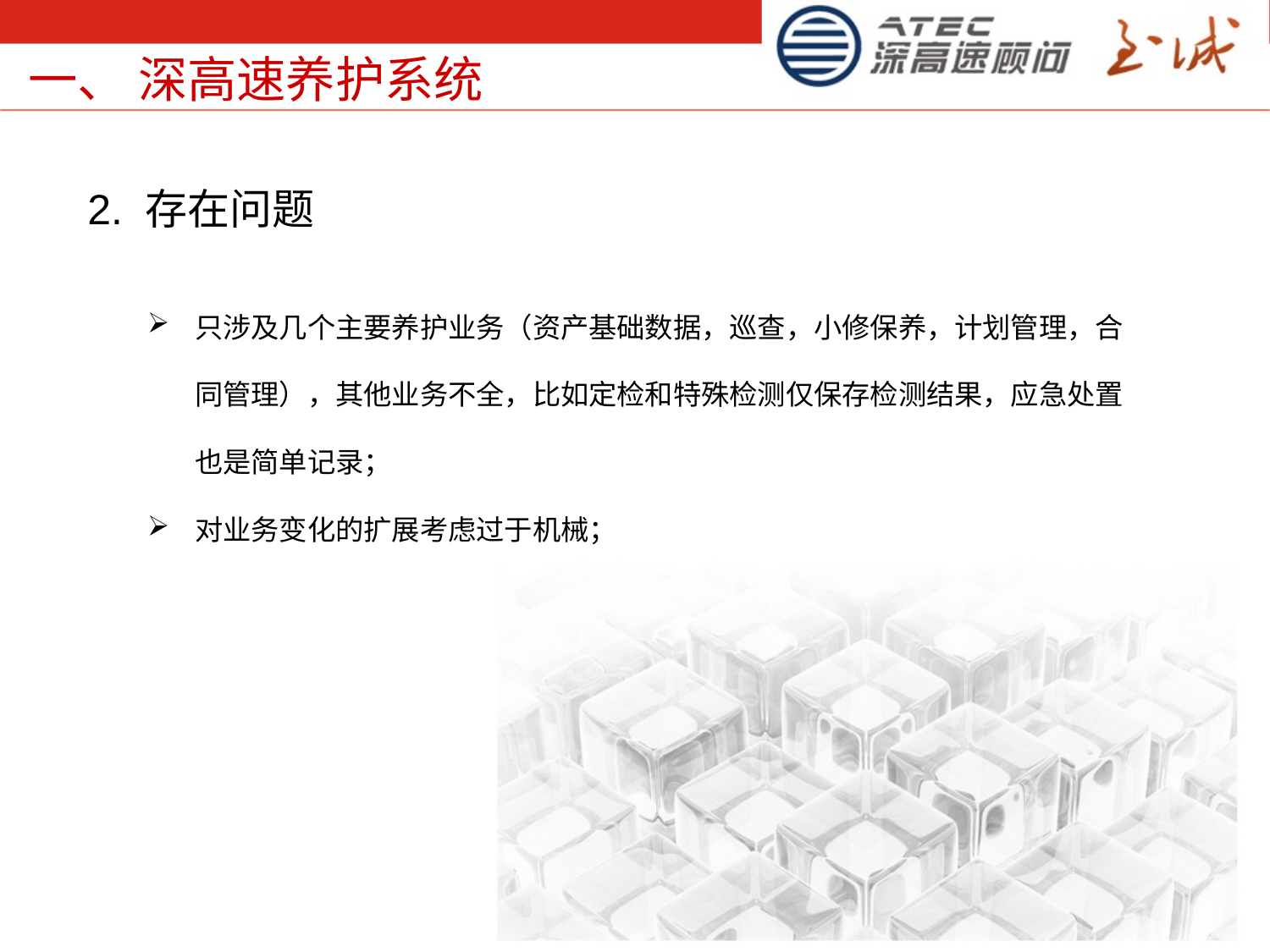

一、 深高速养护系统
2. 存在问题
只涉及几个主要养护业务（资产基础数据，巡查，小修保养，计划管理，合同管理），其他业务不全，比如定检和特殊检测仅保存检测结果，应急处置也是简单记录；
对业务变化的扩展考虑过于机械；